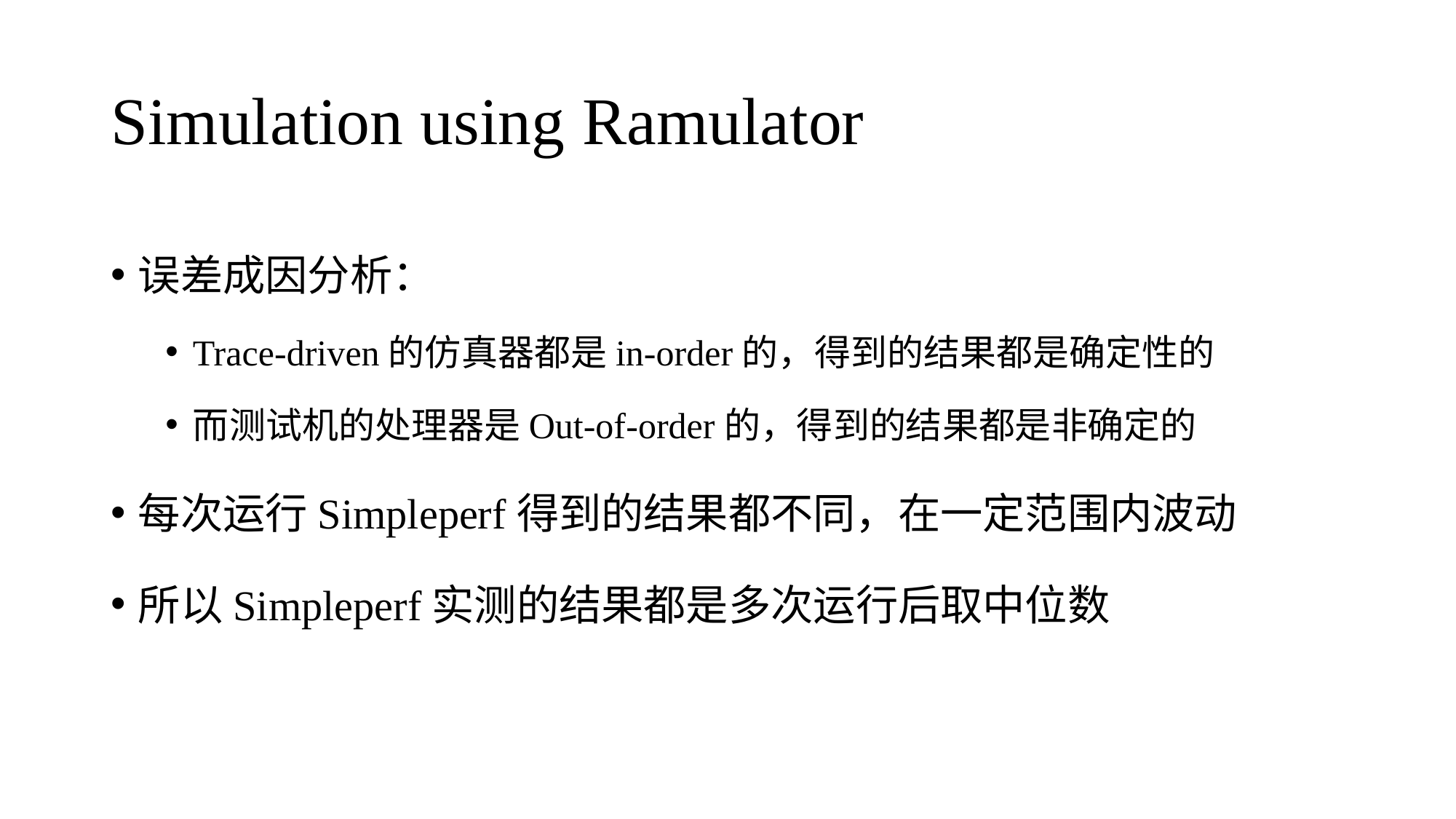

# Simulation using Ramulator
误差成因分析：
Trace-driven的仿真器都是in-order的，得到的结果都是确定性的
而测试机的处理器是Out-of-order的，得到的结果都是非确定的
每次运行Simpleperf得到的结果都不同，在一定范围内波动
所以Simpleperf实测的结果都是多次运行后取中位数